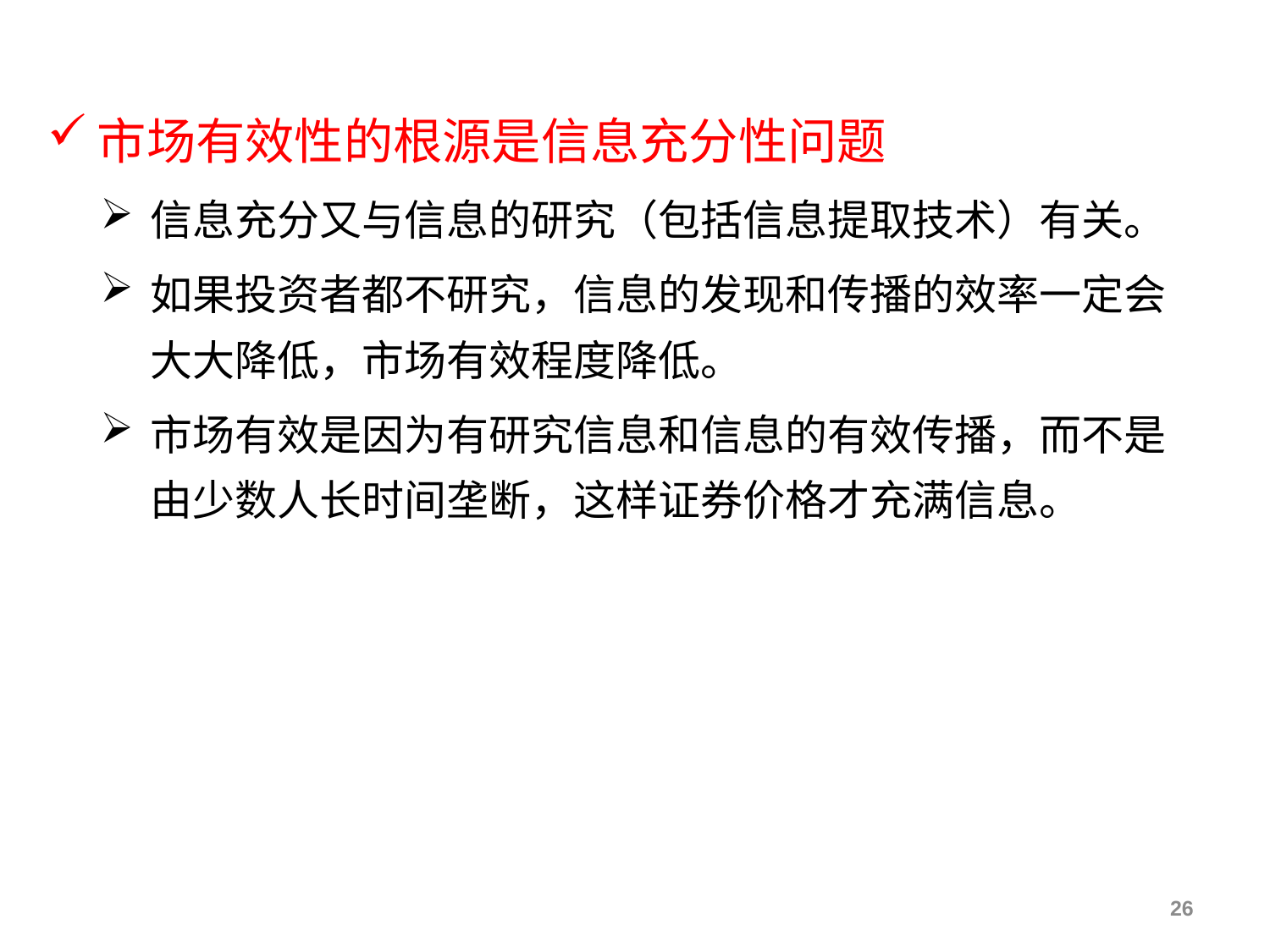

市场有效性的根源是信息充分性问题
信息充分又与信息的研究（包括信息提取技术）有关。
如果投资者都不研究，信息的发现和传播的效率一定会大大降低，市场有效程度降低。
市场有效是因为有研究信息和信息的有效传播，而不是由少数人长时间垄断，这样证券价格才充满信息。
26